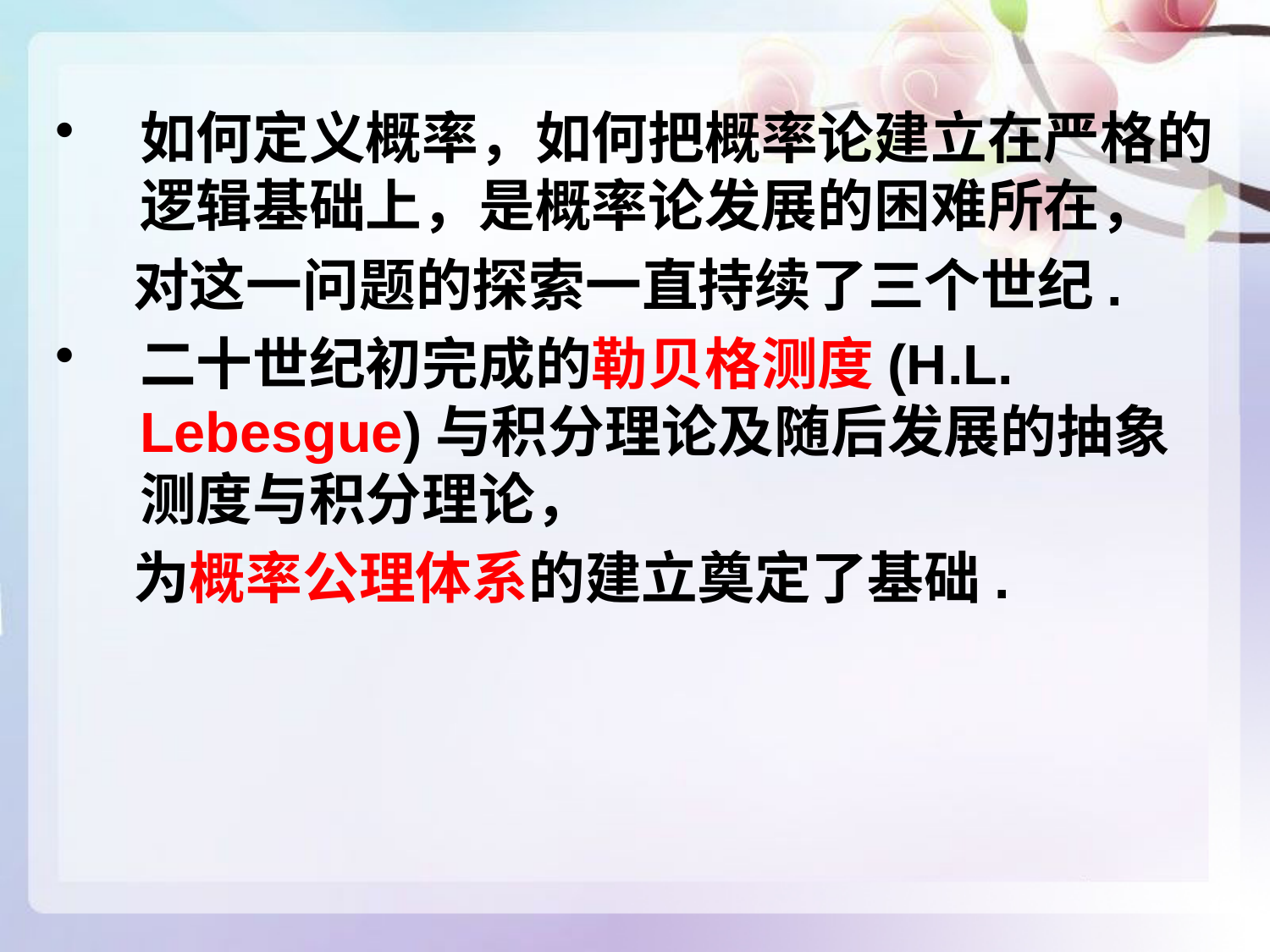

如何定义概率，如何把概率论建立在严格的逻辑基础上，是概率论发展的困难所在，
     对这一问题的探索一直持续了三个世纪.
二十世纪初完成的勒贝格测度(H.L. Lebesgue)与积分理论及随后发展的抽象测度与积分理论，
     为概率公理体系的建立奠定了基础.